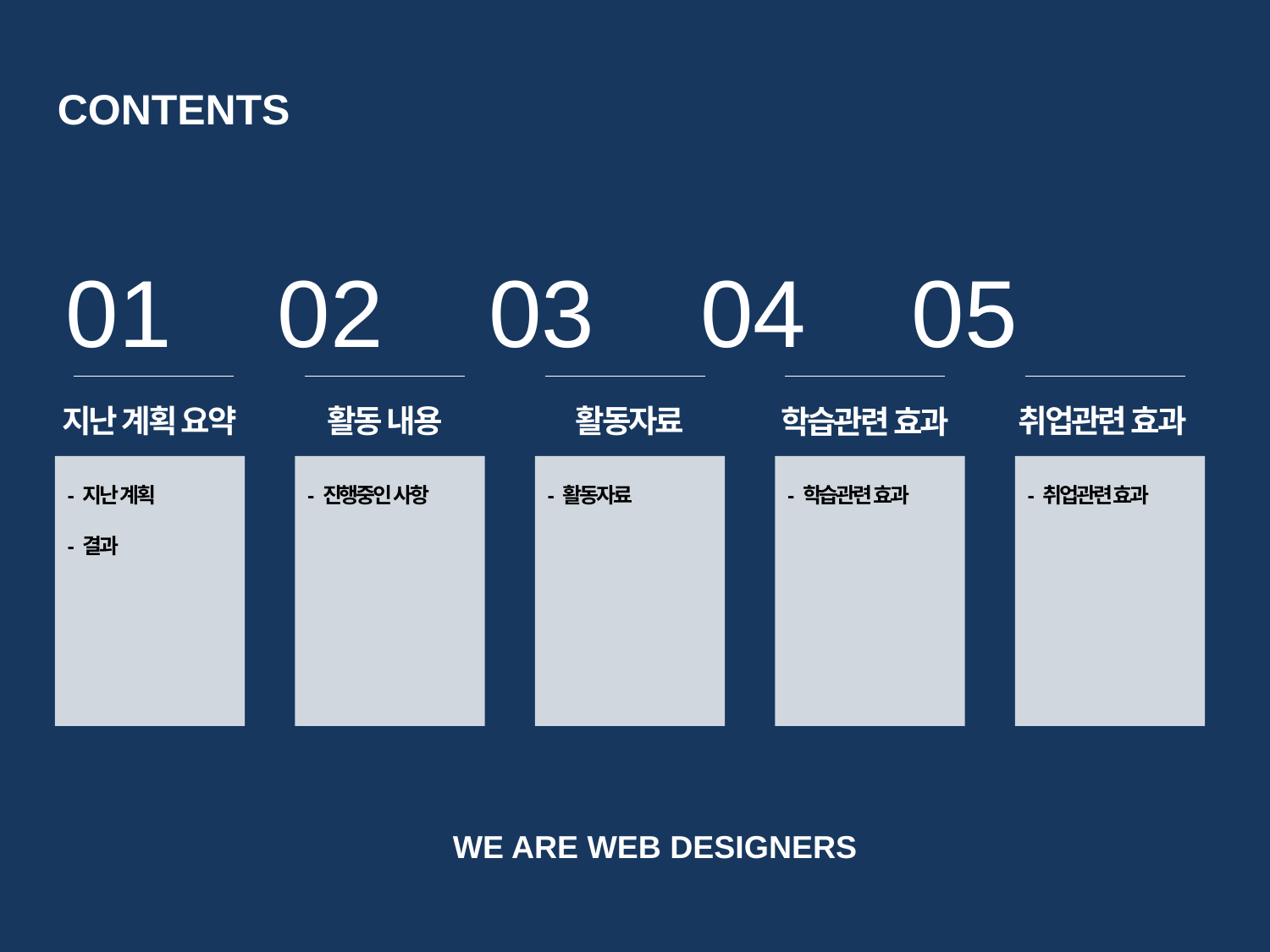

CONTENTS
01    02    03    04    05
지난 계획 요약
활동 내용
활동자료
취업관련 효과
학습관련 효과

- 지난 계획

- 결과
- 진행중인 사항
- 활동자료
- 학습관련 효과
- 취업관련 효과
WE ARE WEB DESIGNERS